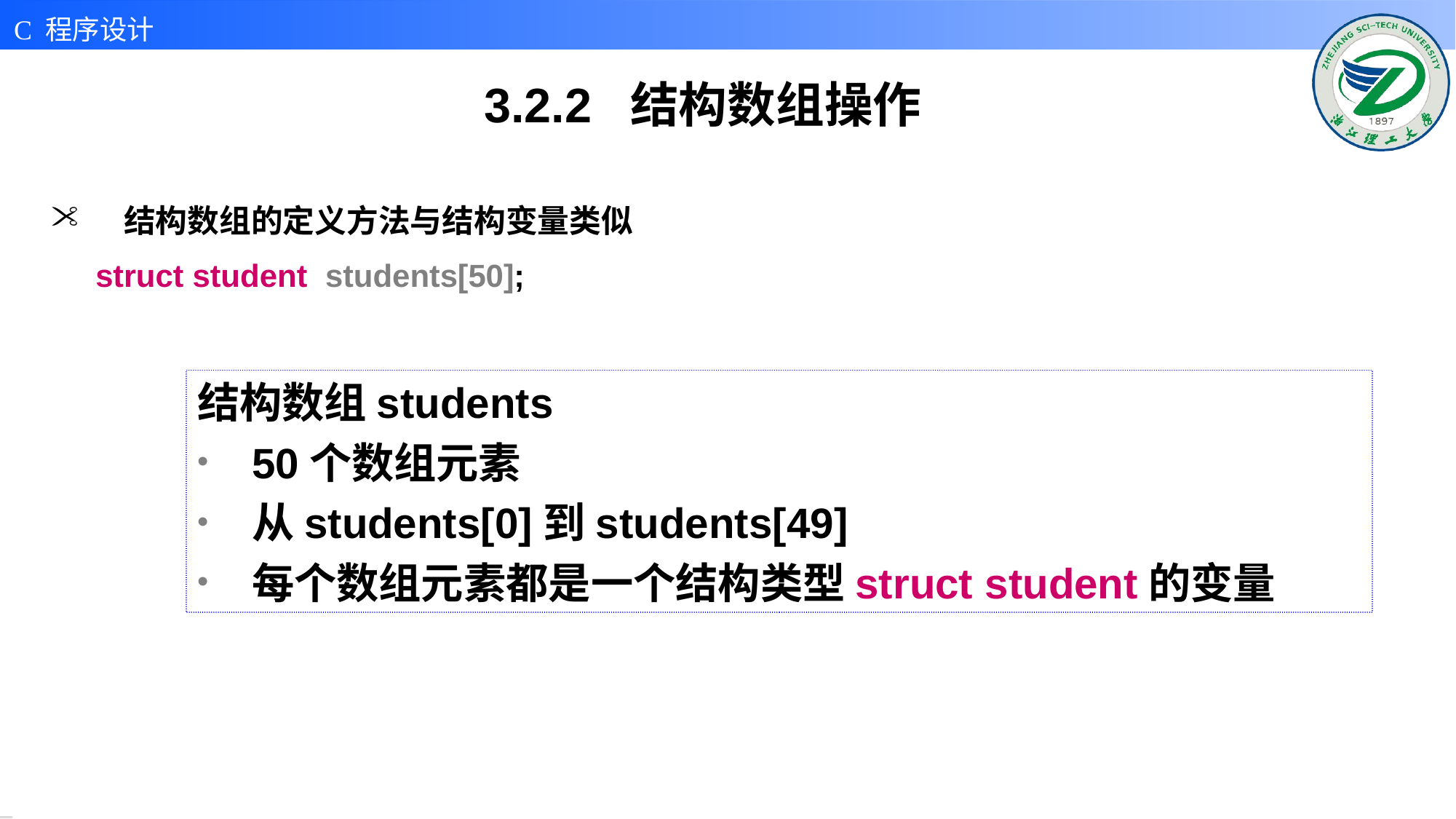

# 3.2.2  结构数组操作
结构数组的定义方法与结构变量类似
     struct student  students[50];

结构数组students
50个数组元素
从students[0]到students[49]
每个数组元素都是一个结构类型struct student的变量